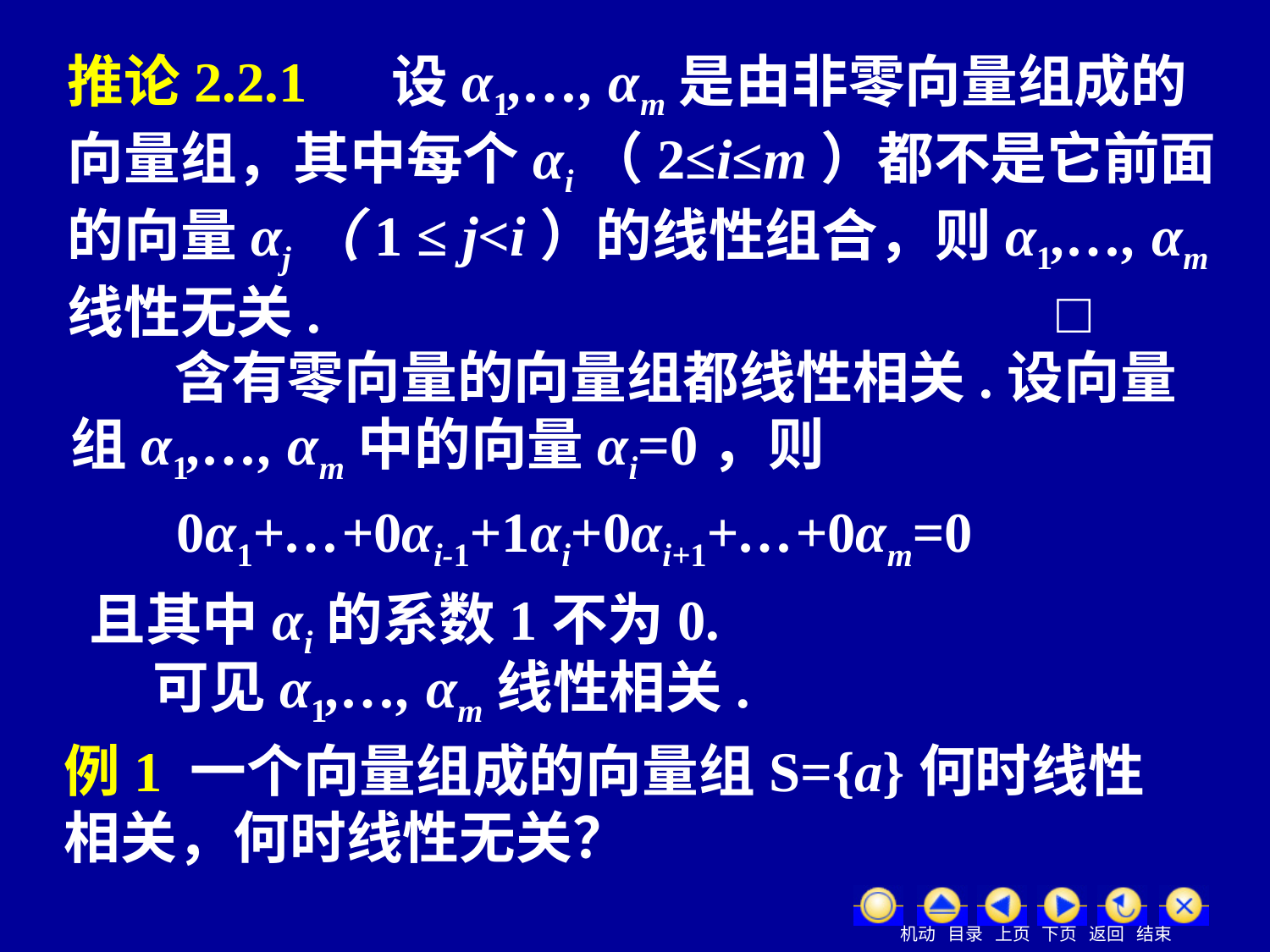

推论2.2.1     设α1,…, αm是由非零向量组成的向量组，其中每个αi（2≤i≤m）都不是它前面的向量αj（1 ≤ j<i）的线性组合，则α1,…, αm线性无关.                                                    □
       含有零向量的向量组都线性相关.设向量组α1,…, αm中的向量αi=0，则
      0α1+…+0αi-1+1αi+0αi+1+…+0αm=0
且其中αi的系数1不为0.
       可见α1,…, αm线性相关.
例1 一个向量组成的向量组S={a}何时线性相关，何时线性无关？